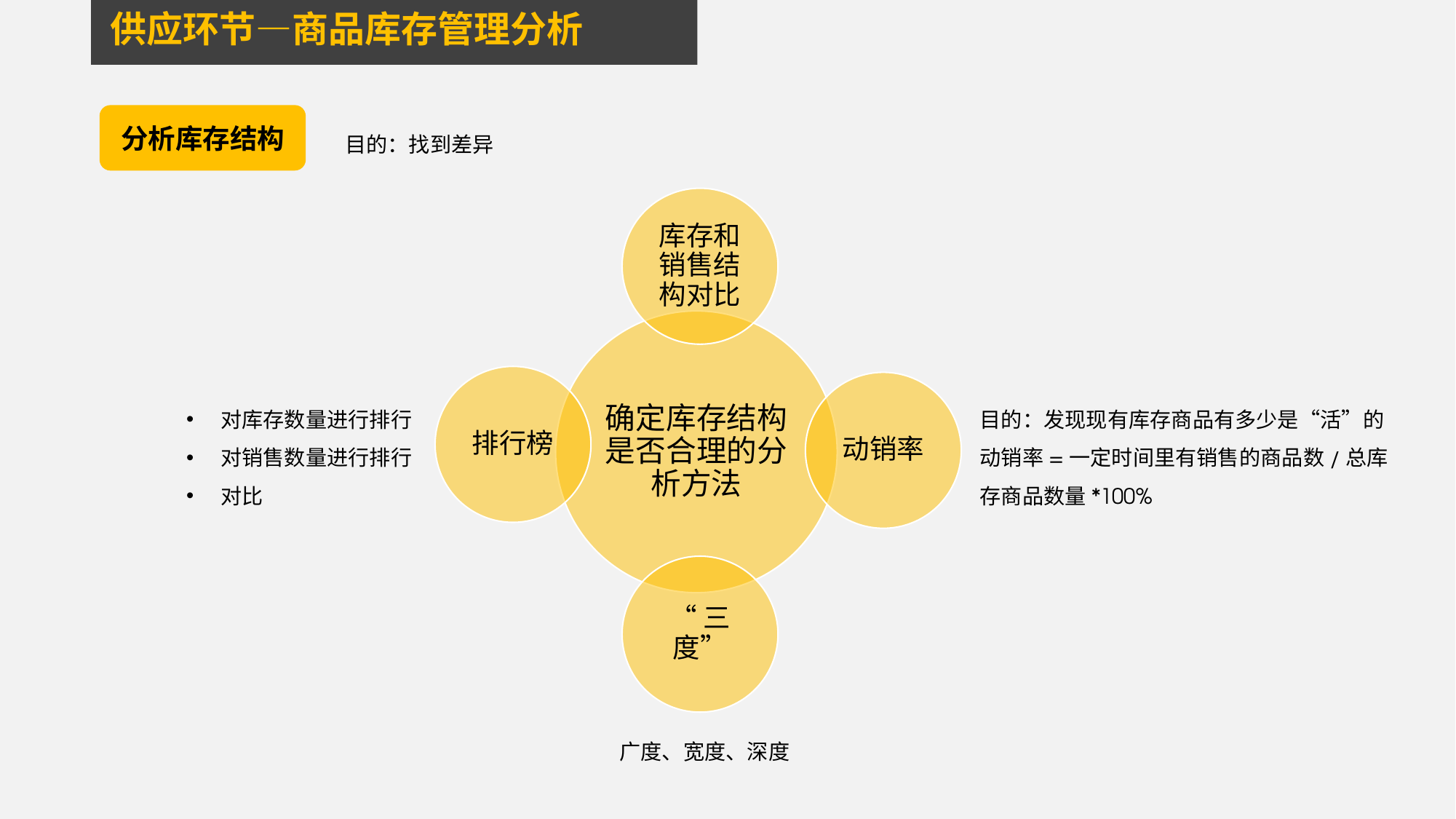

供应环节—商品库存管理分析
分析库存结构
目的：找到差异
确定库存结构是否合理的分析方法
库存和销售结构对比
动销率
“三度”
排行榜
对库存数量进行排行
对销售数量进行排行
对比
目的：发现现有库存商品有多少是“活”的
动销率=一定时间里有销售的商品数/总库存商品数量*100%
广度、宽度、深度